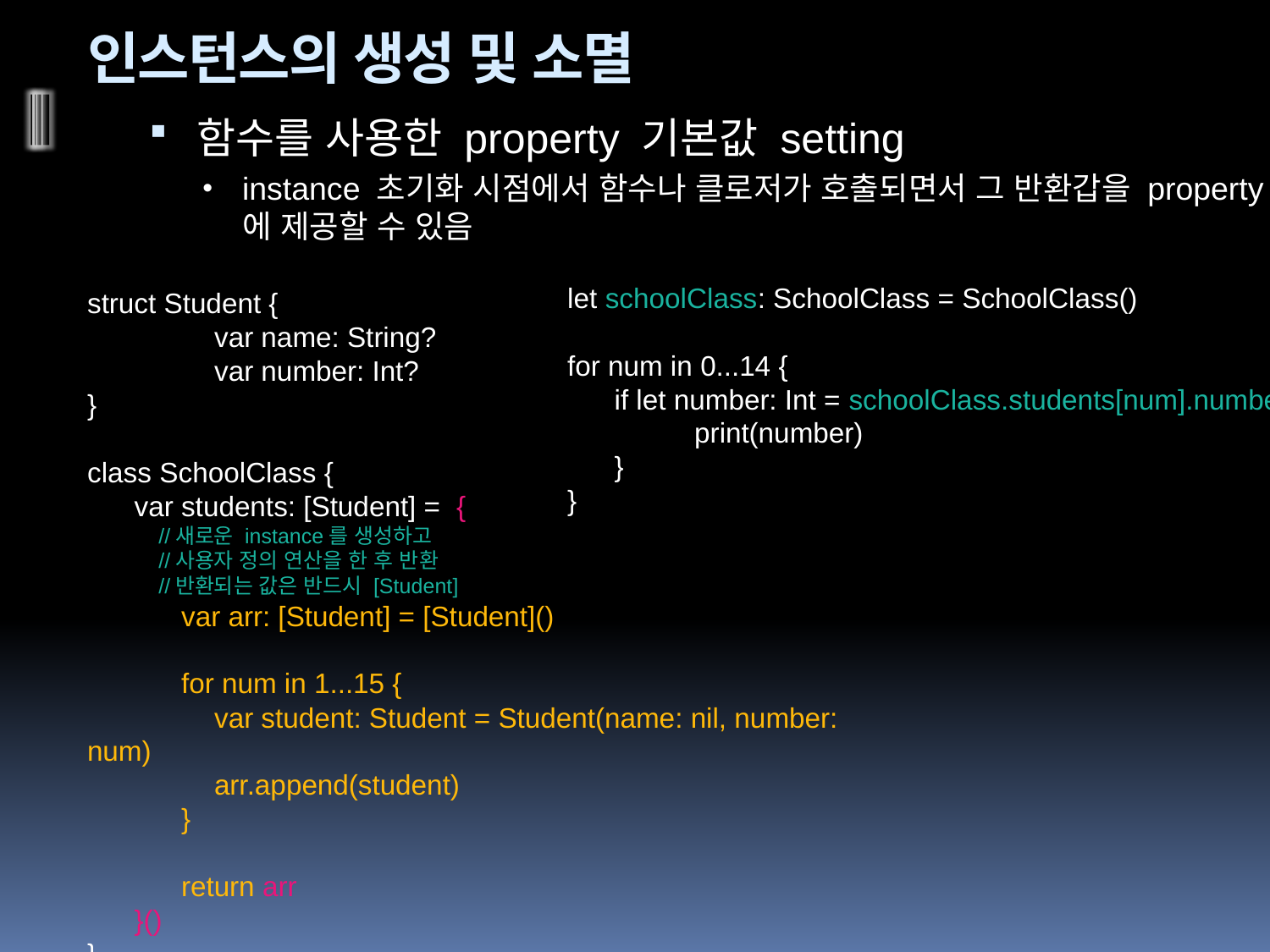

# 인스턴스의 생성 및 소멸
함수를 사용한 property 기본값 setting
instance 초기화 시점에서 함수나 클로저가 호출되면서 그 반환갑을 property에 제공할 수 있음

let schoolClass: SchoolClass = SchoolClass()

for num in 0...14 {
      if let number: Int = schoolClass.students[num].number {
	print(number)
      }
}
struct Student {
	var name: String?
	var number: Int?
}

class SchoolClass {
      var students: [Student] =  {
            //새로운 instance를 생성하고
            //사용자 정의 연산을 한 후 반환
            //반환되는 값은 반드시 [Student]
            var arr: [Student] = [Student]()

            for num in 1...15 {
	var student: Student = Student(name: nil, number: num)
	arr.append(student)
            }

            return arr
      }()
}